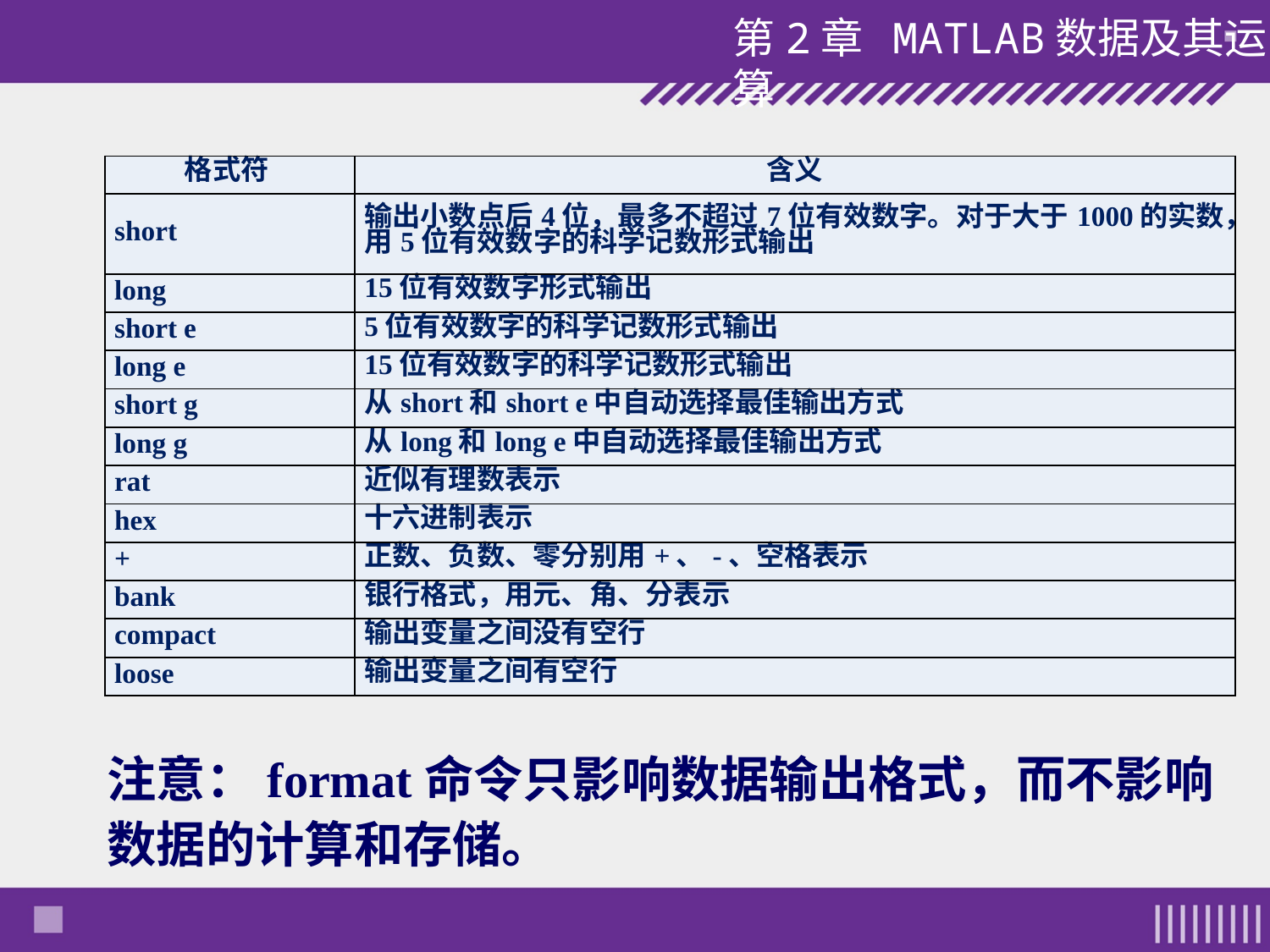

| 格式符 | 含义 |
| --- | --- |
| short | 输出小数点后4位，最多不超过7位有效数字。对于大于1000的实数，用5位有效数字的科学记数形式输出 |
| long | 15位有效数字形式输出 |
| short e | 5位有效数字的科学记数形式输出 |
| long e | 15位有效数字的科学记数形式输出 |
| short g | 从short和short e中自动选择最佳输出方式 |
| long g | 从long和long e中自动选择最佳输出方式 |
| rat | 近似有理数表示 |
| hex | 十六进制表示 |
| + | 正数、负数、零分别用+、-、空格表示 |
| bank | 银行格式，用元、角、分表示 |
| compact | 输出变量之间没有空行 |
| loose | 输出变量之间有空行 |
注意：format命令只影响数据输出格式，而不影响数据的计算和存储。